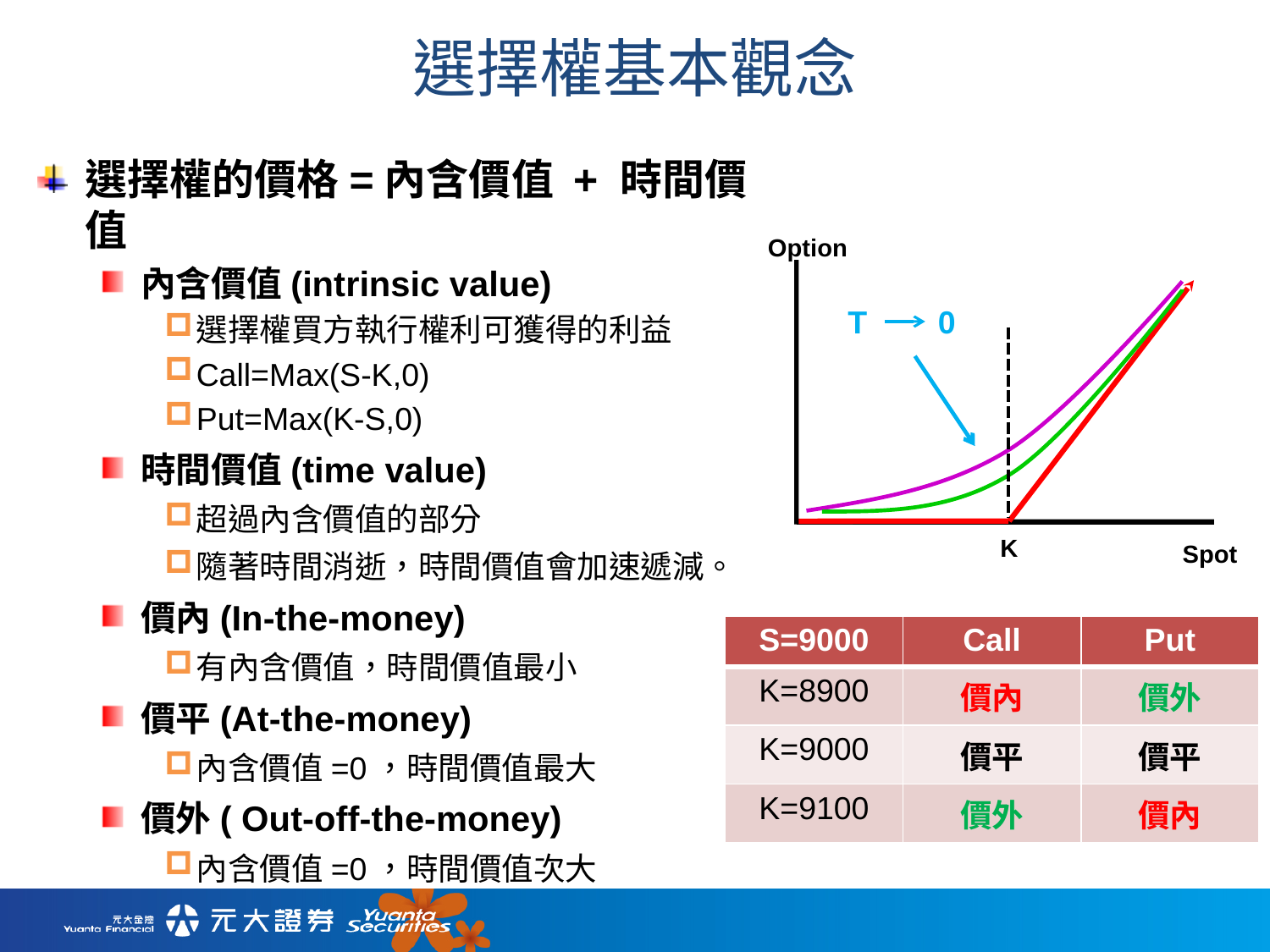

# 選擇權基本觀念
選擇權的價格=內含價值 + 時間價值
內含價值(intrinsic value)
選擇權買方執行權利可獲得的利益
Call=Max(S-K,0)
Put=Max(K-S,0)
時間價值(time value)
超過內含價值的部分
隨著時間消逝，時間價值會加速遞減。
價內(In-the-money)
有內含價值，時間價值最小
價平(At-the-money)
內含價值=0，時間價值最大
價外( Out-off-the-money)
內含價值=0，時間價值次大

Option

T        0

K
Spot
| S=9000 | Call | Put |
| --- | --- | --- |
| K=8900 | 價內 | 價外 |
| K=9000 | 價平 | 價平 |
| K=9100 | 價外 | 價內 |